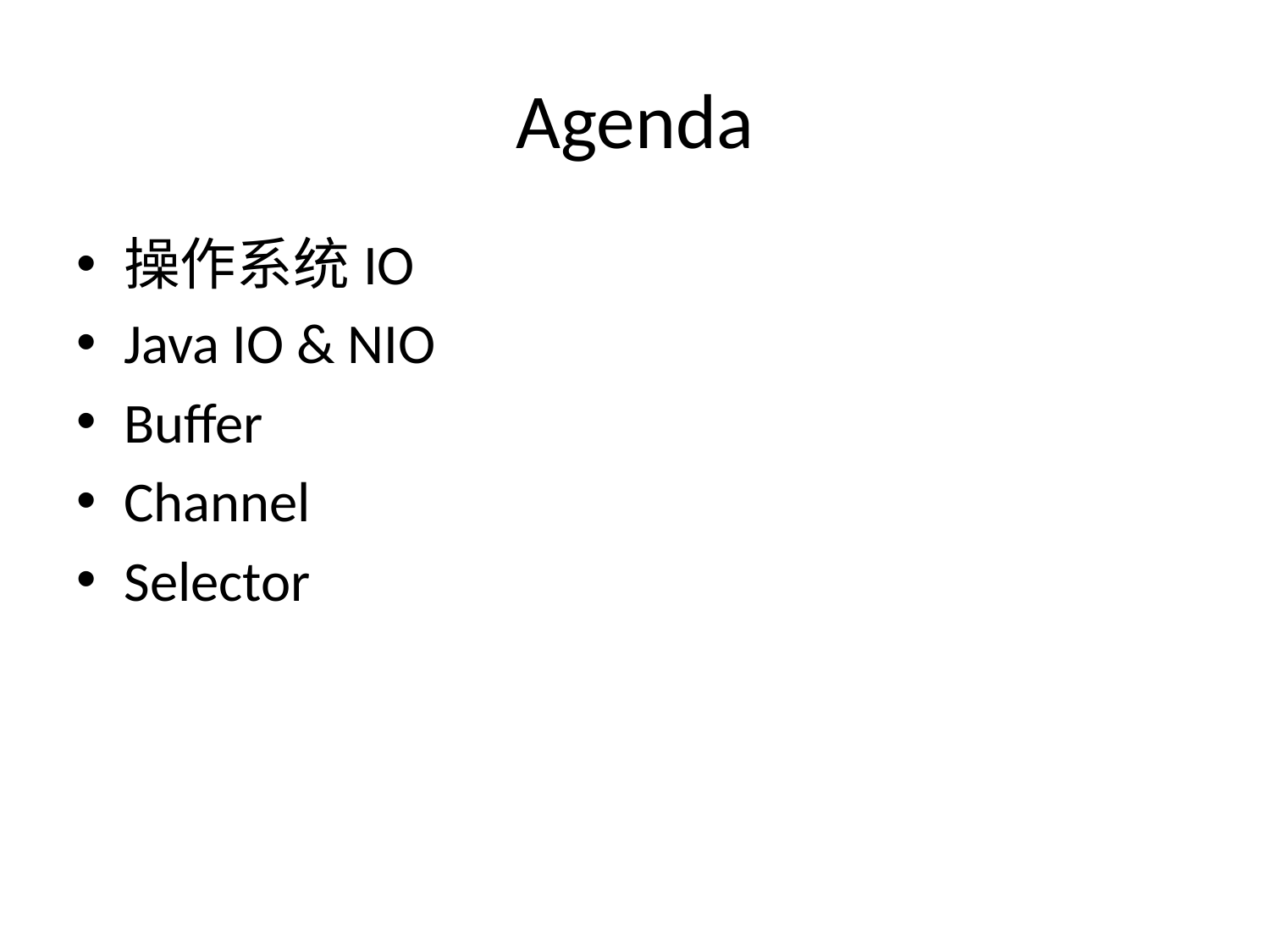

# Agenda
操作系统IO
Java IO & NIO
Buffer
Channel
Selector